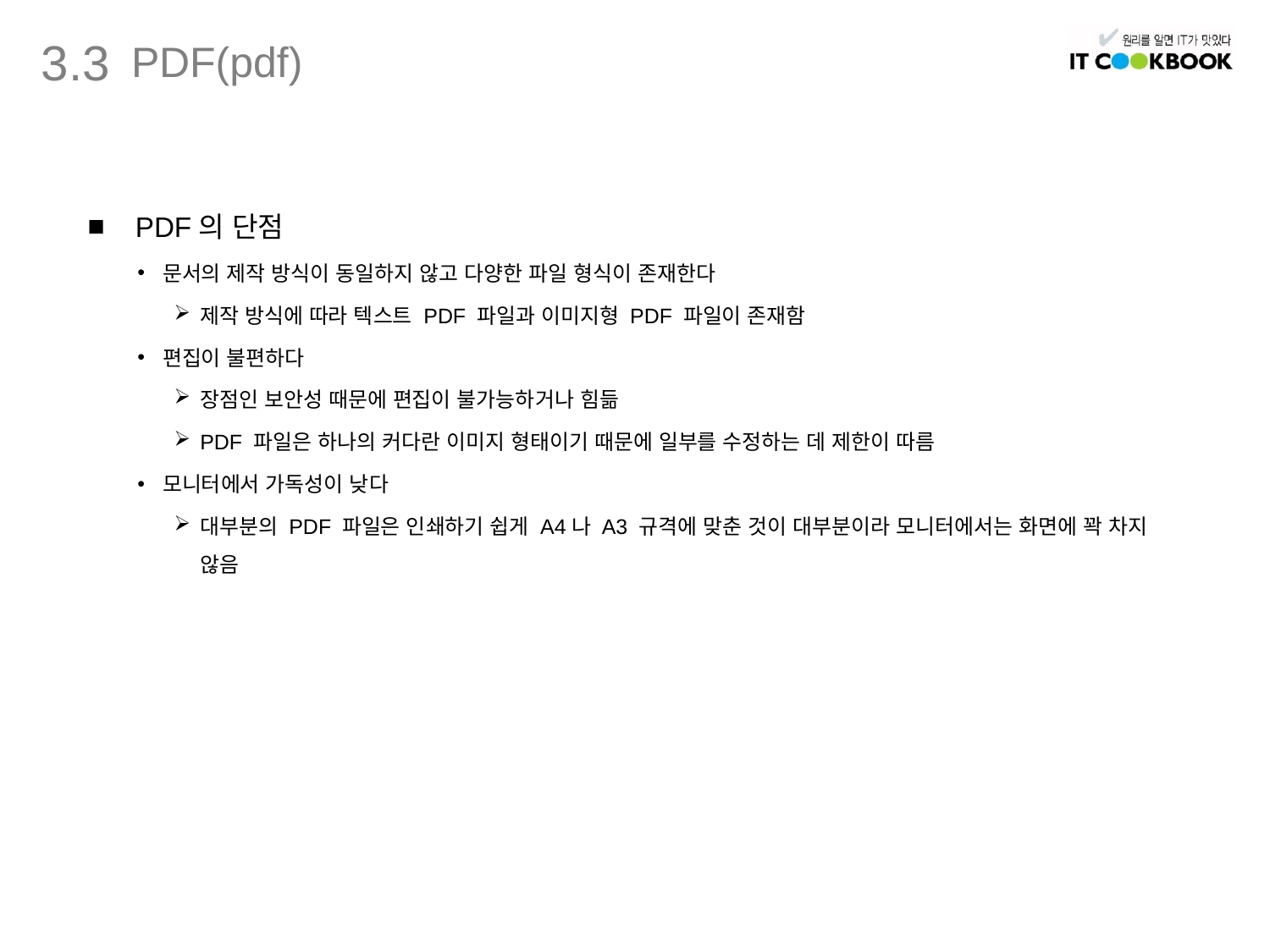

PDF(pdf)
3.3
PDF의 단점
문서의 제작 방식이 동일하지 않고 다양한 파일 형식이 존재한다
제작 방식에 따라 텍스트 PDF 파일과 이미지형 PDF 파일이 존재함
편집이 불편하다
장점인 보안성 때문에 편집이 불가능하거나 힘듦
PDF 파일은 하나의 커다란 이미지 형태이기 때문에 일부를 수정하는 데 제한이 따름
모니터에서 가독성이 낮다
대부분의 PDF 파일은 인쇄하기 쉽게 A4나 A3 규격에 맞춘 것이 대부분이라 모니터에서는 화면에 꽉 차지 않음